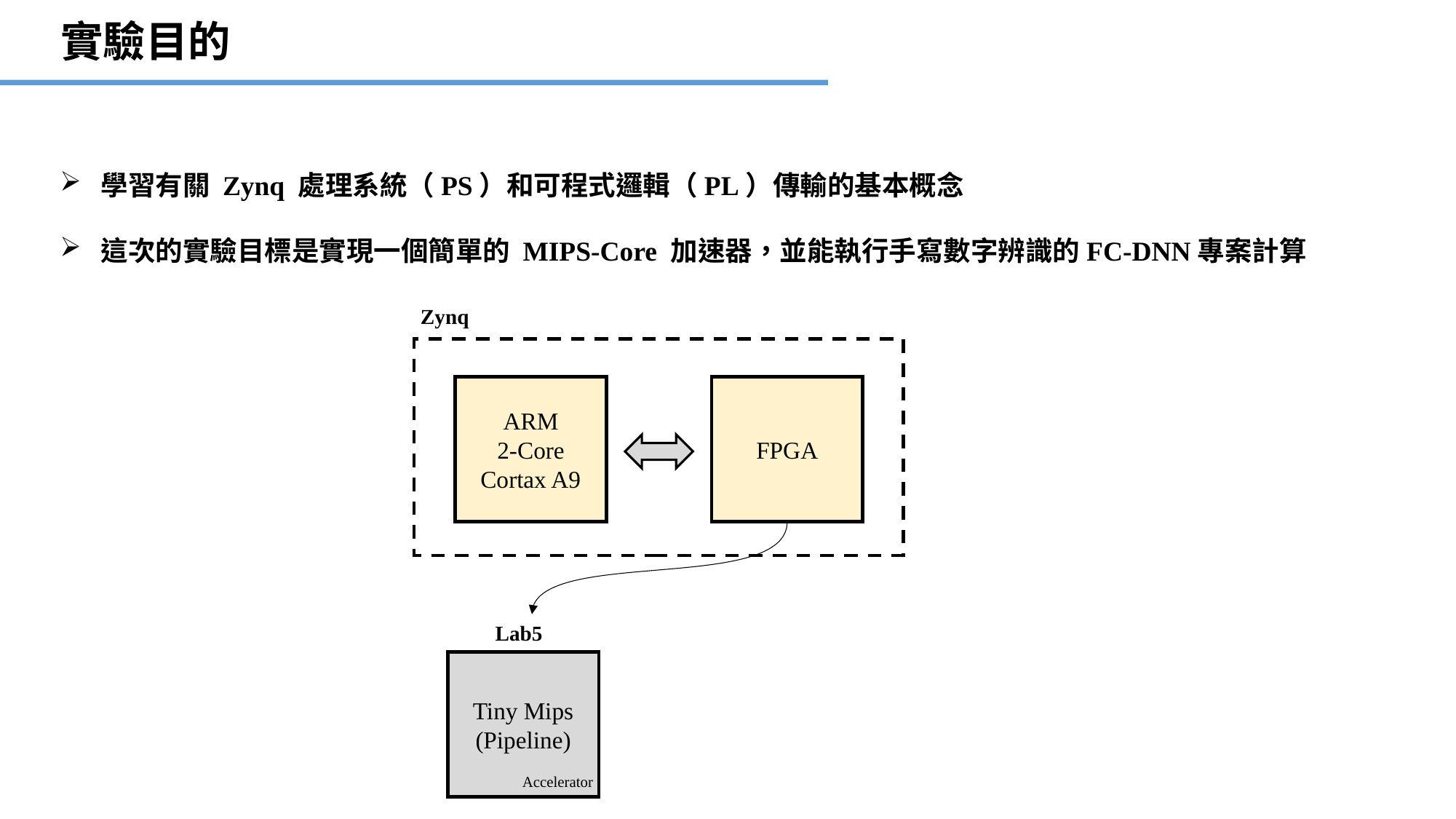

實驗目的

學習有關 Zynq 處理系統（PS）和可程式邏輯（PL）傳輸的基本概念
這次的實驗目標是實現一個簡單的 MIPS-Core 加速器，並能執行手寫數字辨識的FC-DNN專案計算
Zynq

ARM
2-Core
Cortax A9
FPGA

Lab5
Tiny Mips
(Pipeline)
Accelerator